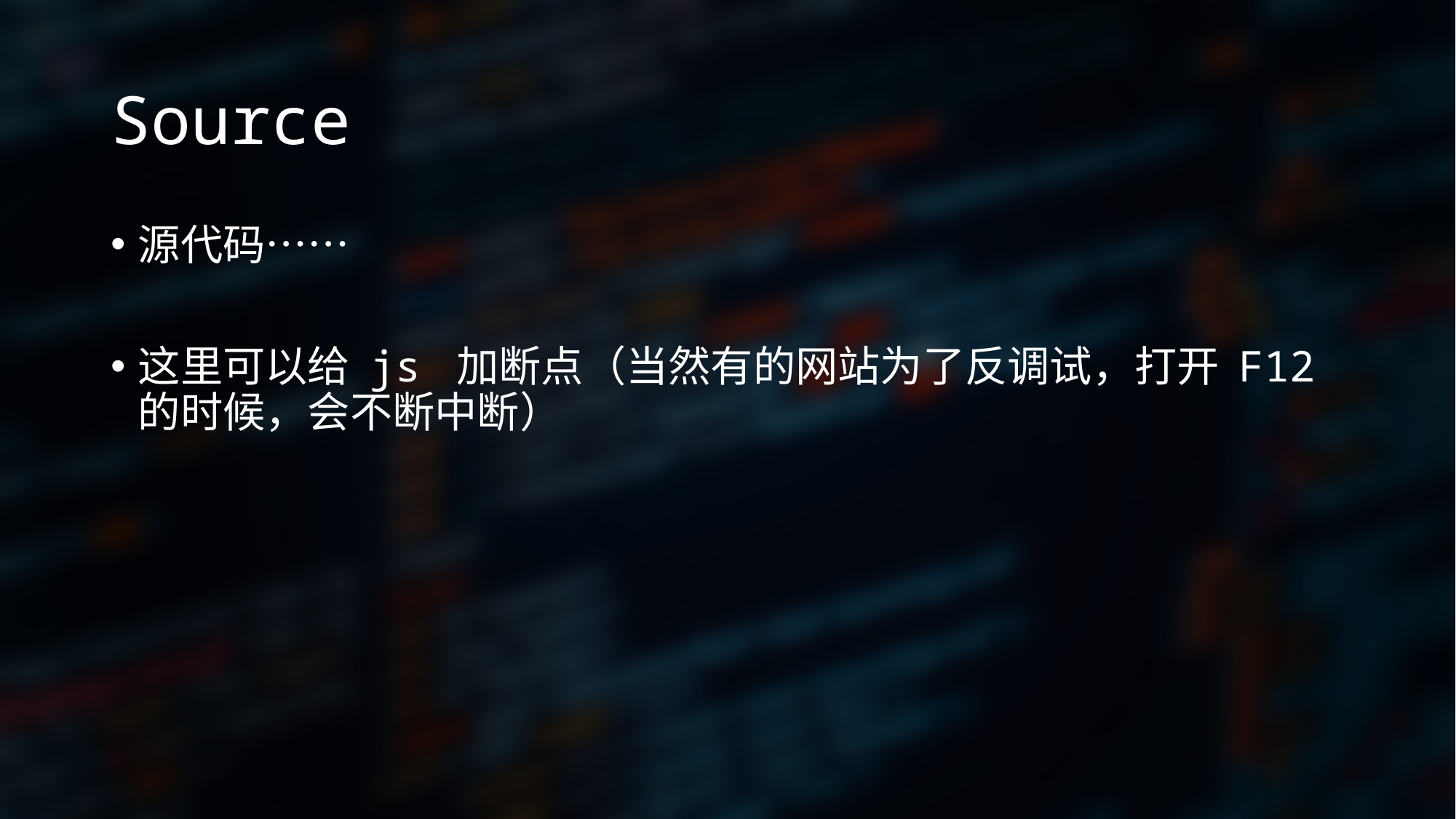

# Source
源代码……

这里可以给 js 加断点（当然有的网站为了反调试，打开 F12 的时候，会不断中断）